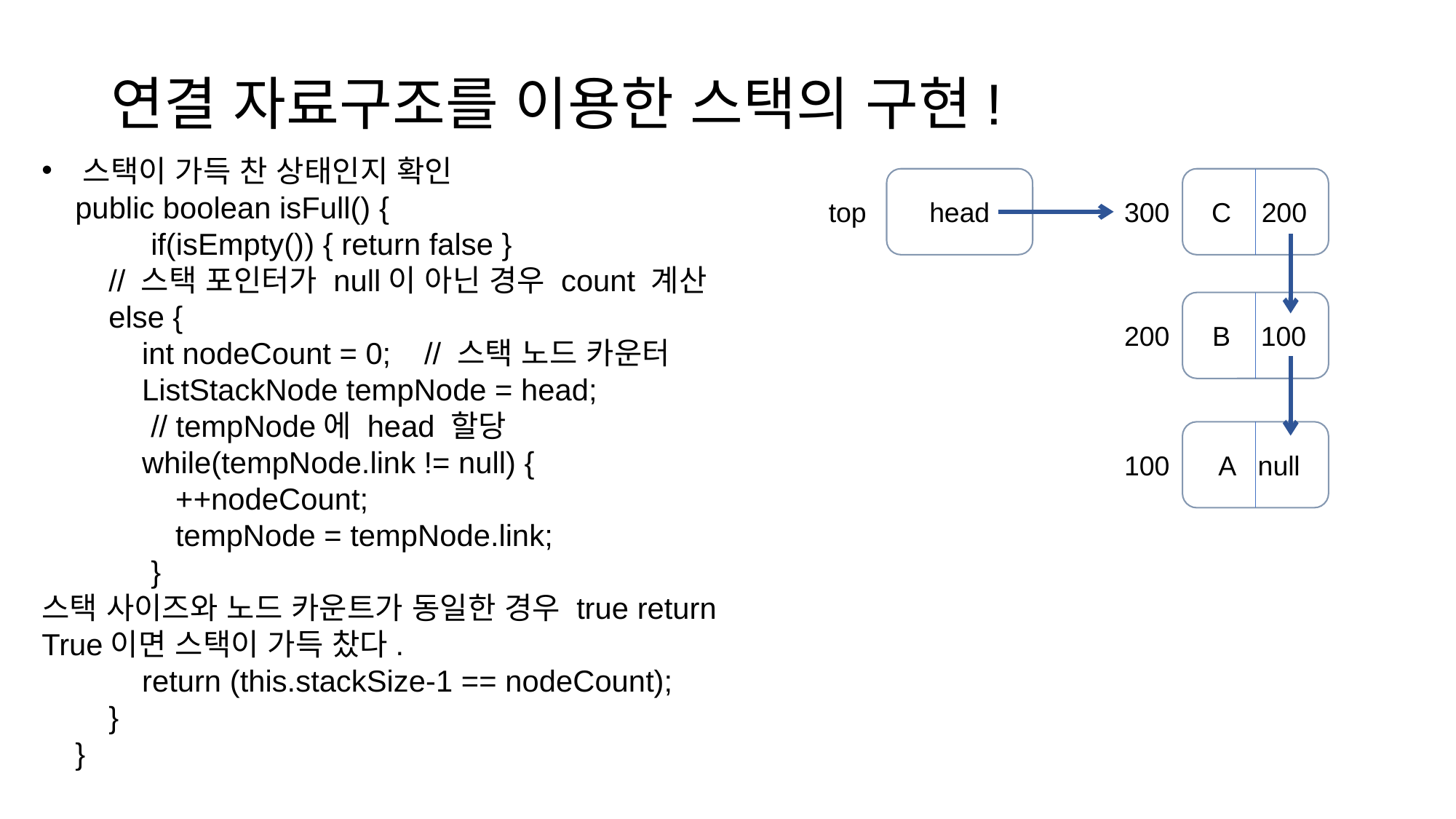

연결 자료구조를 이용한 스택의 구현!
스택이 가득 찬 상태인지 확인
    public boolean isFull() {
	if(isEmpty()) { return false }
        // 스택 포인터가 null이 아닌 경우 count 계산
        else {
            int nodeCount = 0;    // 스택 노드 카운터
            ListStackNode tempNode = head;
	// tempNode에 head 할당
            while(tempNode.link != null) {
                ++nodeCount;
                tempNode = tempNode.link;
	}
스택 사이즈와 노드 카운트가 동일한 경우 true return
True이면 스택이 가득 찼다.
            return (this.stackSize-1 == nodeCount);
        }
    }
head
top
 C    200
300
 B    100
200
 A   null
100